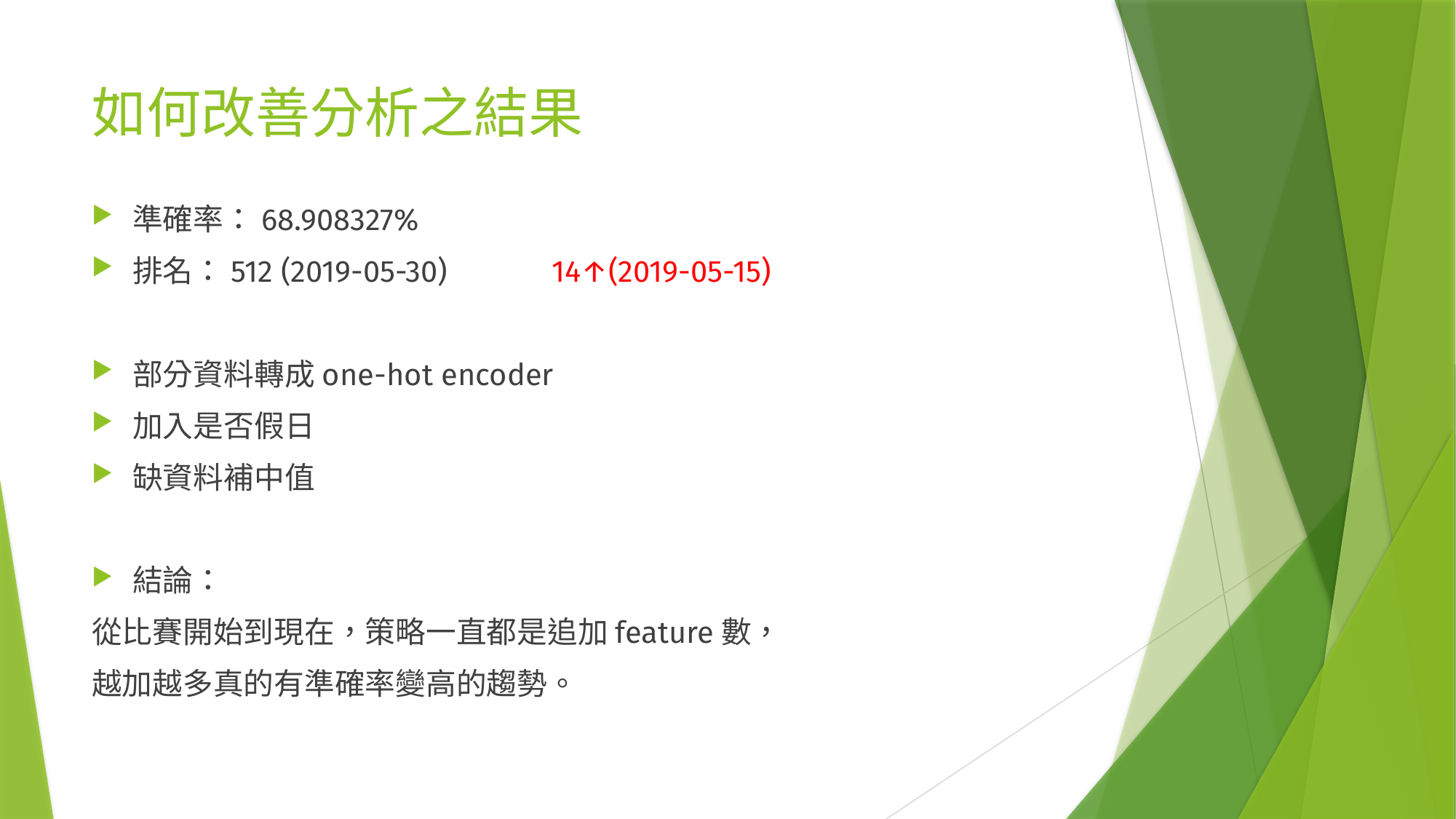

# 如何改善分析之結果
準確率：68.908327%
排名：512 (2019-05-30)             14↑(2019-05-15)

部分資料轉成one-hot encoder
加入是否假日
缺資料補中值

結論：
從比賽開始到現在，策略一直都是追加feature數，
越加越多真的有準確率變高的趨勢。